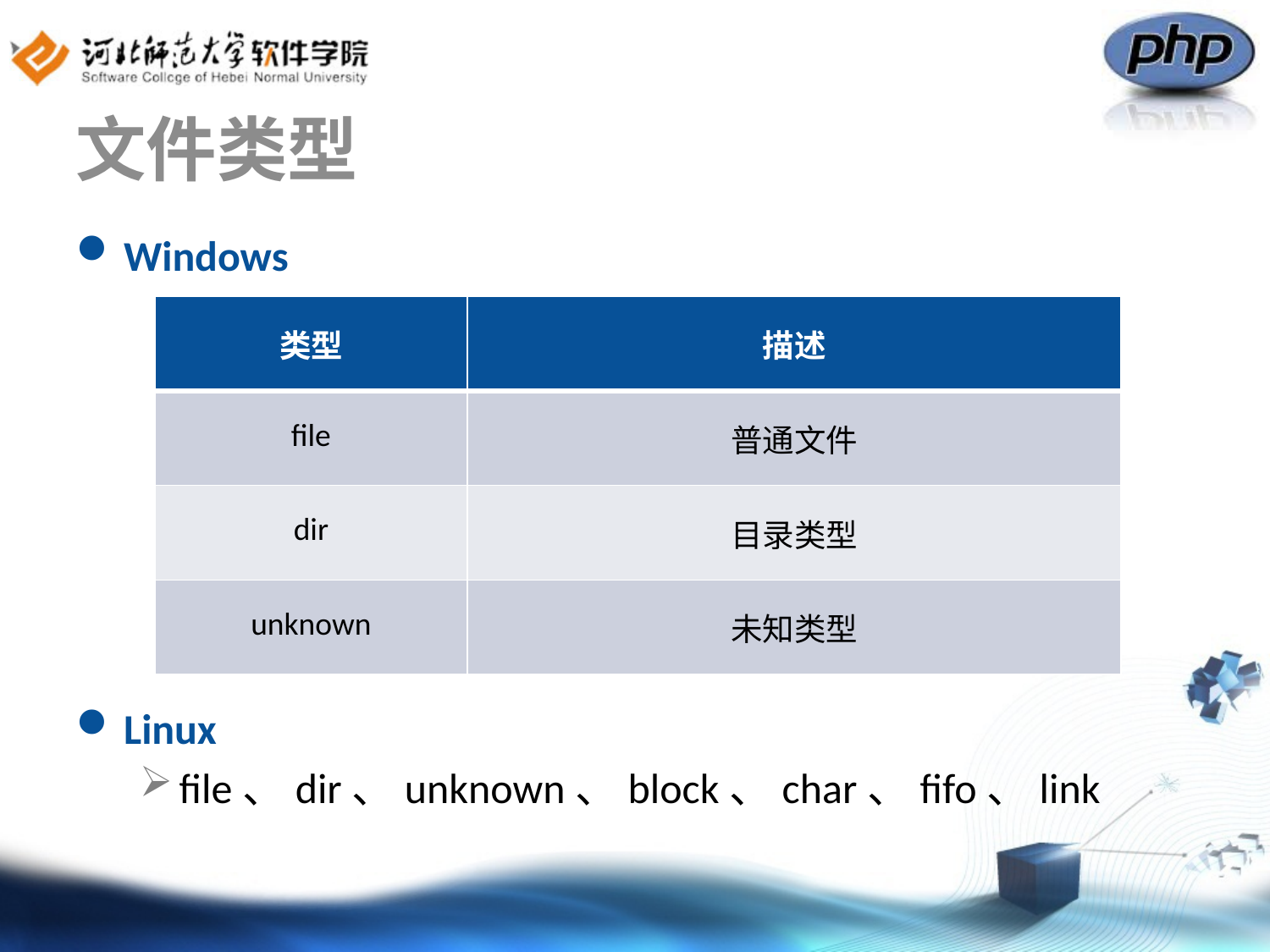

# 文件类型
Windows

Linux
file、dir、unknown、block、char、fifo、link
| 类型 | 描述 |
| --- | --- |
| file | 普通文件 |
| dir | 目录类型 |
| unknown | 未知类型 |